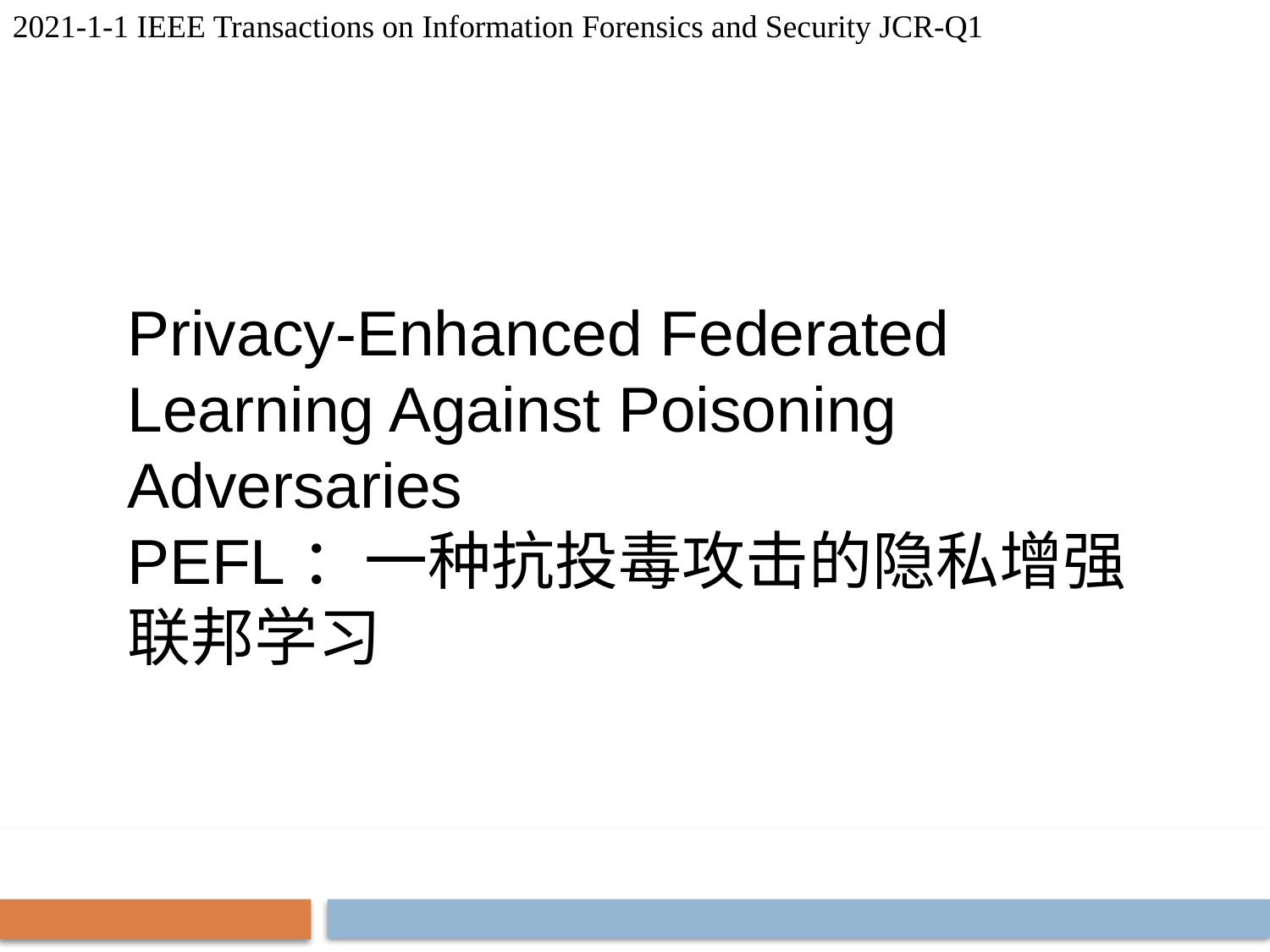

2021-1-1 IEEE Transactions on Information Forensics and Security JCR-Q1
Privacy-Enhanced Federated Learning Against Poisoning Adversaries
PEFL：一种抗投毒攻击的隐私增强联邦学习